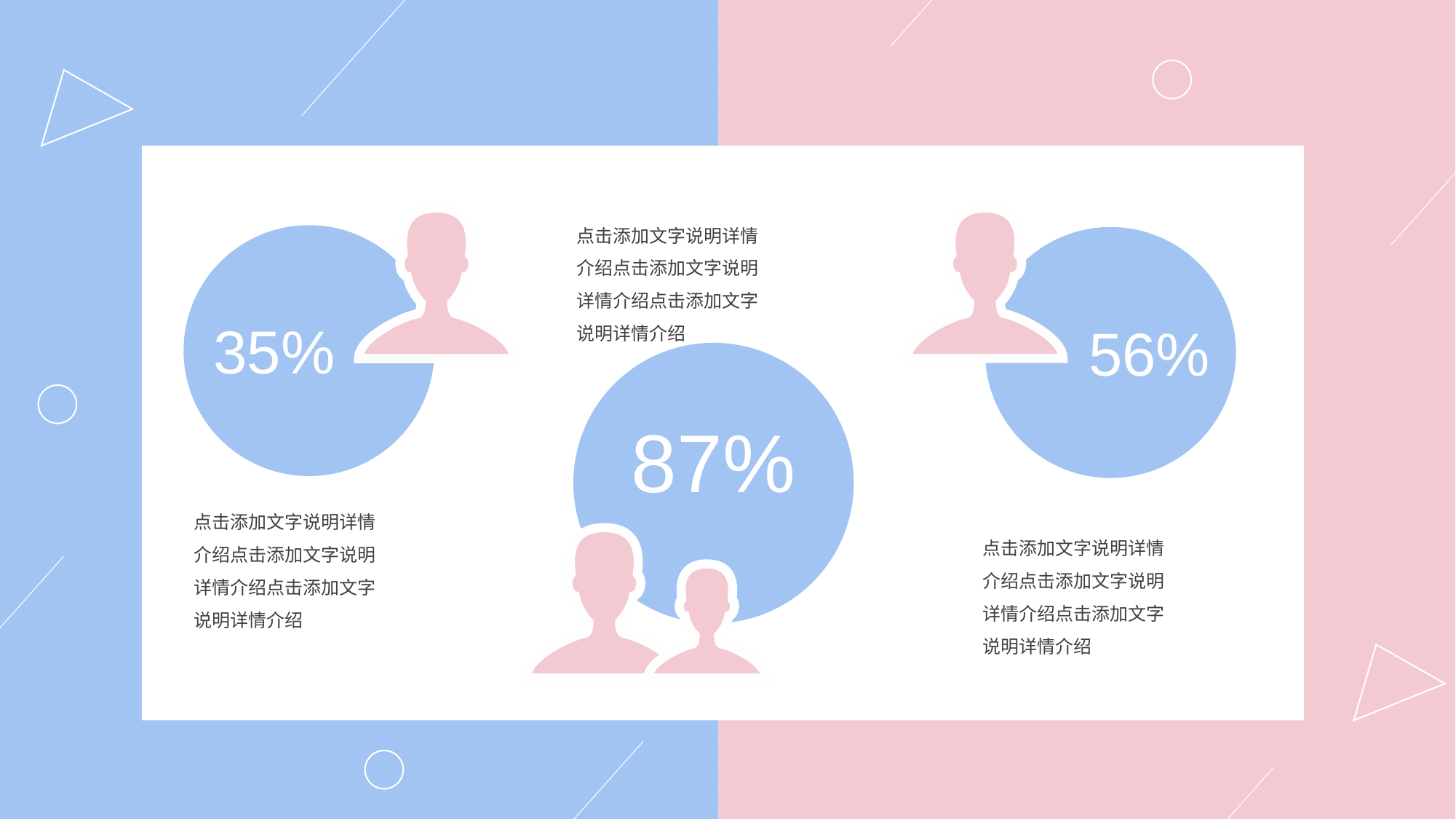

35%
点击添加文字说明详情
介绍点击添加文字说明
详情介绍点击添加文字
说明详情介绍

56%

87%

点击添加文字说明详情
介绍点击添加文字说明
详情介绍点击添加文字
说明详情介绍

点击添加文字说明详情
介绍点击添加文字说明
详情介绍点击添加文字
说明详情介绍